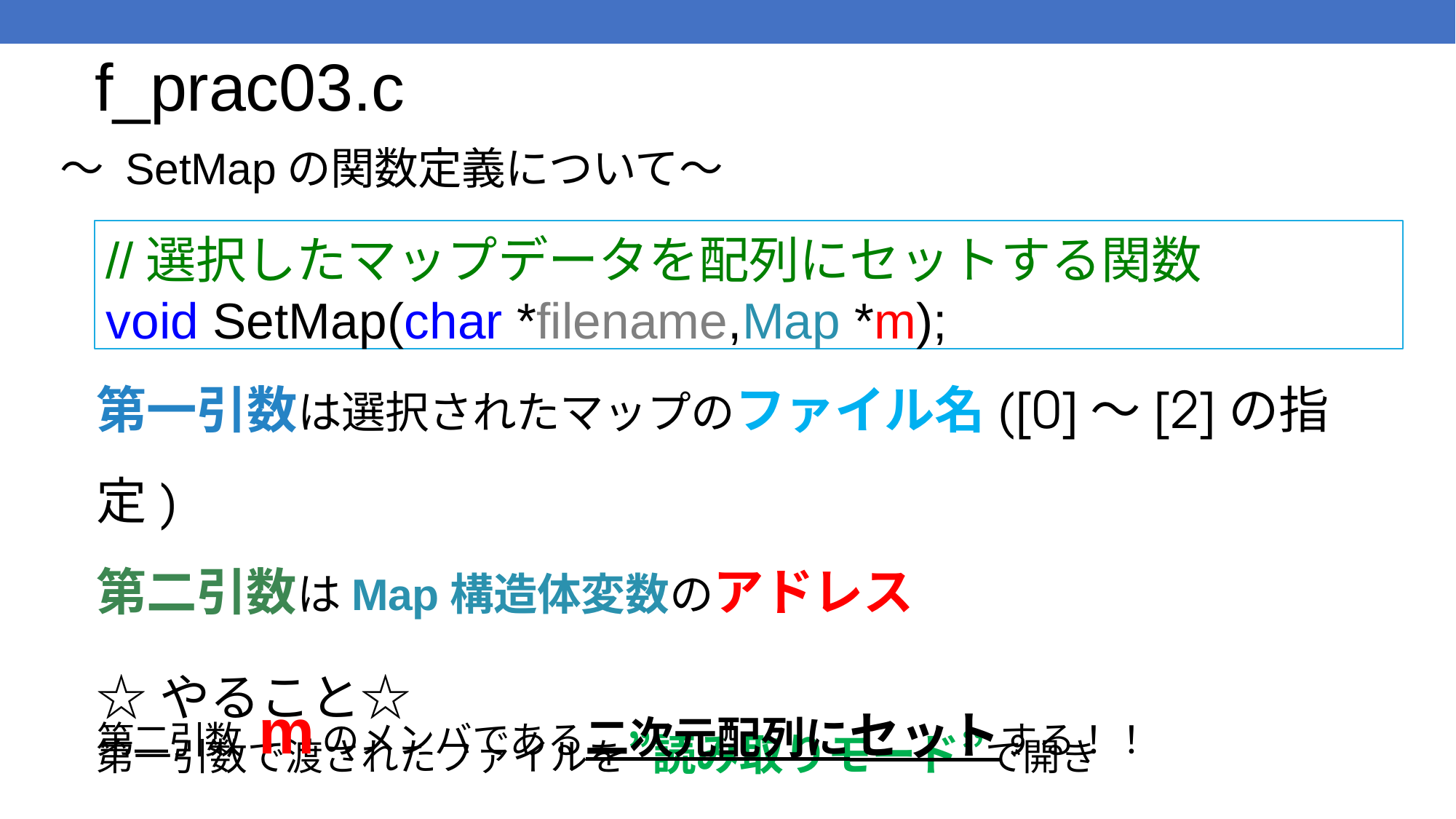

# f_prac03.c
～ SetMapの関数定義について～
//選択したマップデータを配列にセットする関数 void SetMap(char *filename,Map *m);
第一引数は選択されたマップのファイル名([0]～[2]の指定)
第二引数はMap構造体変数のアドレス
☆やること☆
第一引数で渡されたファイルを”読み取りモード”で開き
第二引数 m
のメンバである二次元配列にセットする！！